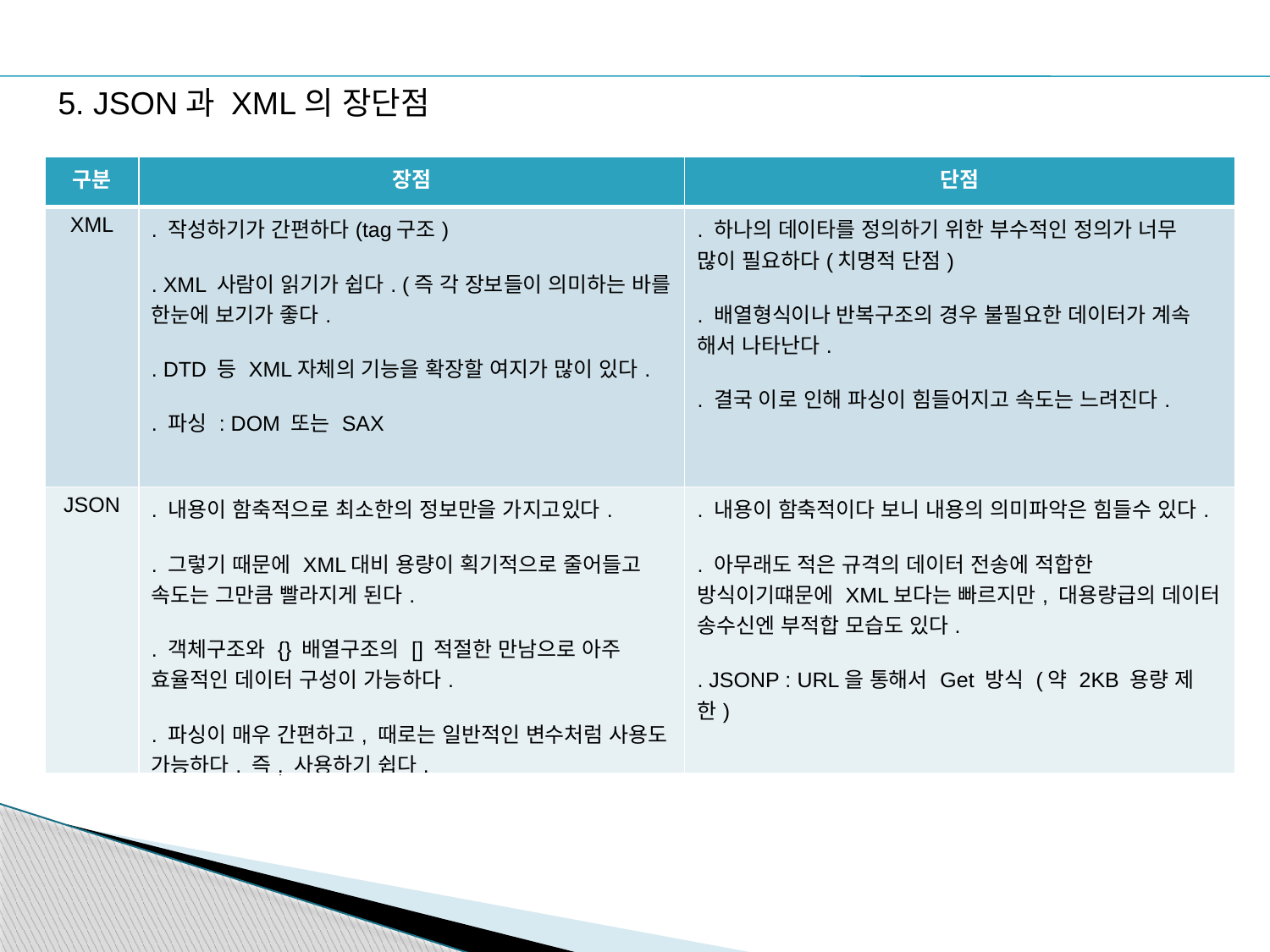

5. JSON과 XML의 장단점
| 구분 | 장점 | 단점 |
| --- | --- | --- |
| XML | . 작성하기가 간편하다(tag구조) . XML 사람이 읽기가 쉽다. (즉 각 장보들이 의미하는 바를 한눈에 보기가 좋다. . DTD 등 XML자체의 기능을 확장할 여지가 많이 있다. . 파싱 : DOM 또는 SAX | . 하나의 데이타를 정의하기 위한 부수적인 정의가 너무 많이 필요하다(치명적 단점) . 배열형식이나 반복구조의 경우 불필요한 데이터가 계속 해서 나타난다. . 결국 이로 인해 파싱이 힘들어지고 속도는 느려진다. |
| JSON | . 내용이 함축적으로 최소한의 정보만을 가지고있다. . 그렇기 때문에 XML대비 용량이 획기적으로 줄어들고 속도는 그만큼 빨라지게 된다. . 객체구조와 {} 배열구조의 [] 적절한 만남으로 아주 효율적인 데이터 구성이 가능하다.  . 파싱이 매우 간편하고, 때로는 일반적인 변수처럼 사용도 가능하다. 즉, 사용하기 쉽다. | . 내용이 함축적이다 보니 내용의 의미파악은 힘들수 있다.  . 아무래도 적은 규격의 데이터 전송에 적합한 방식이기떄문에 XML보다는 빠르지만, 대용량급의 데이터 송수신엔 부적합 모습도 있다.  . JSONP : URL을 통해서 Get 방식 (약 2KB 용량 제한) |